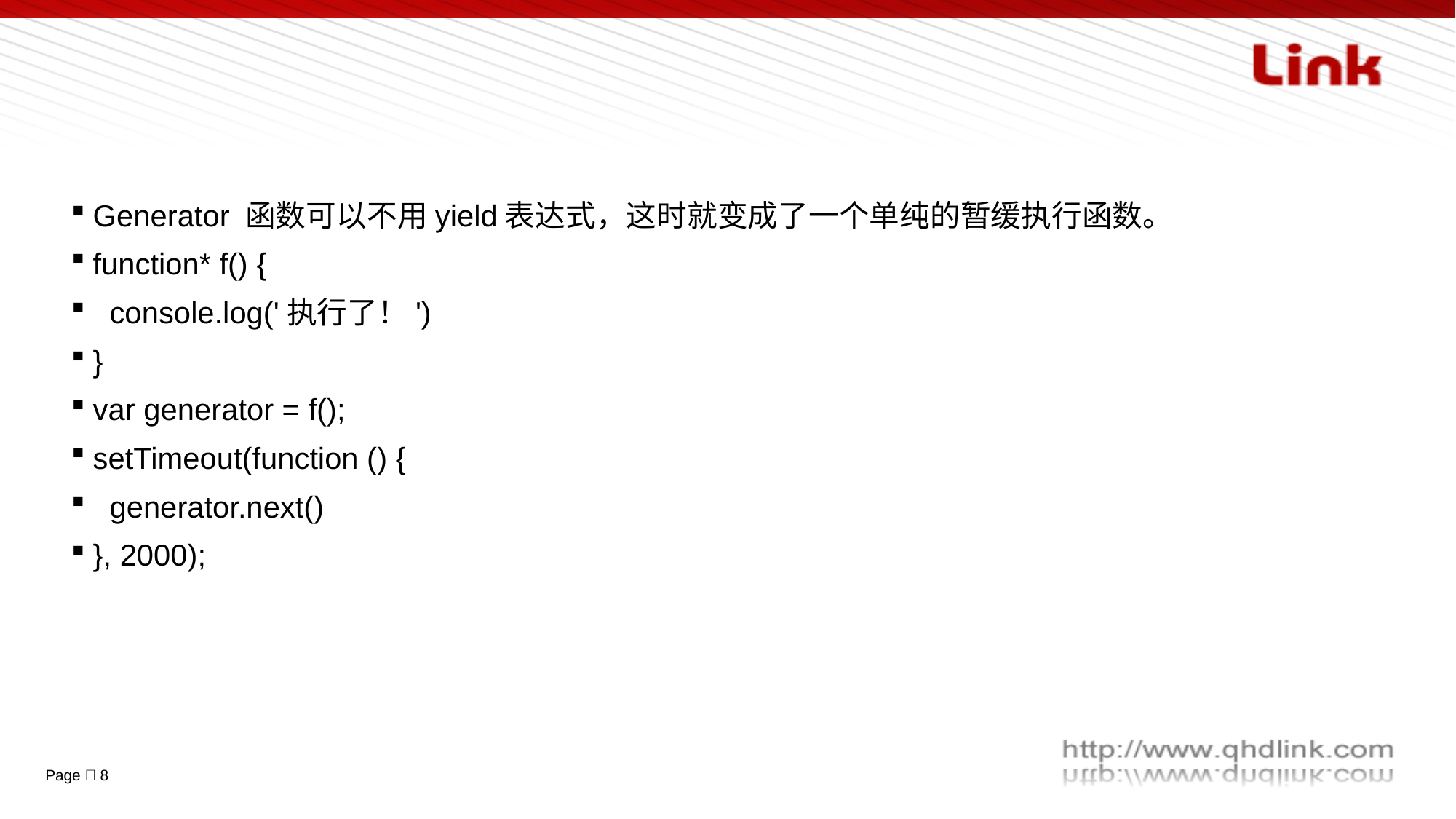

#
Generator 函数可以不用yield表达式，这时就变成了一个单纯的暂缓执行函数。
function* f() {
  console.log('执行了！')
}
var generator = f();
setTimeout(function () {
  generator.next()
}, 2000);